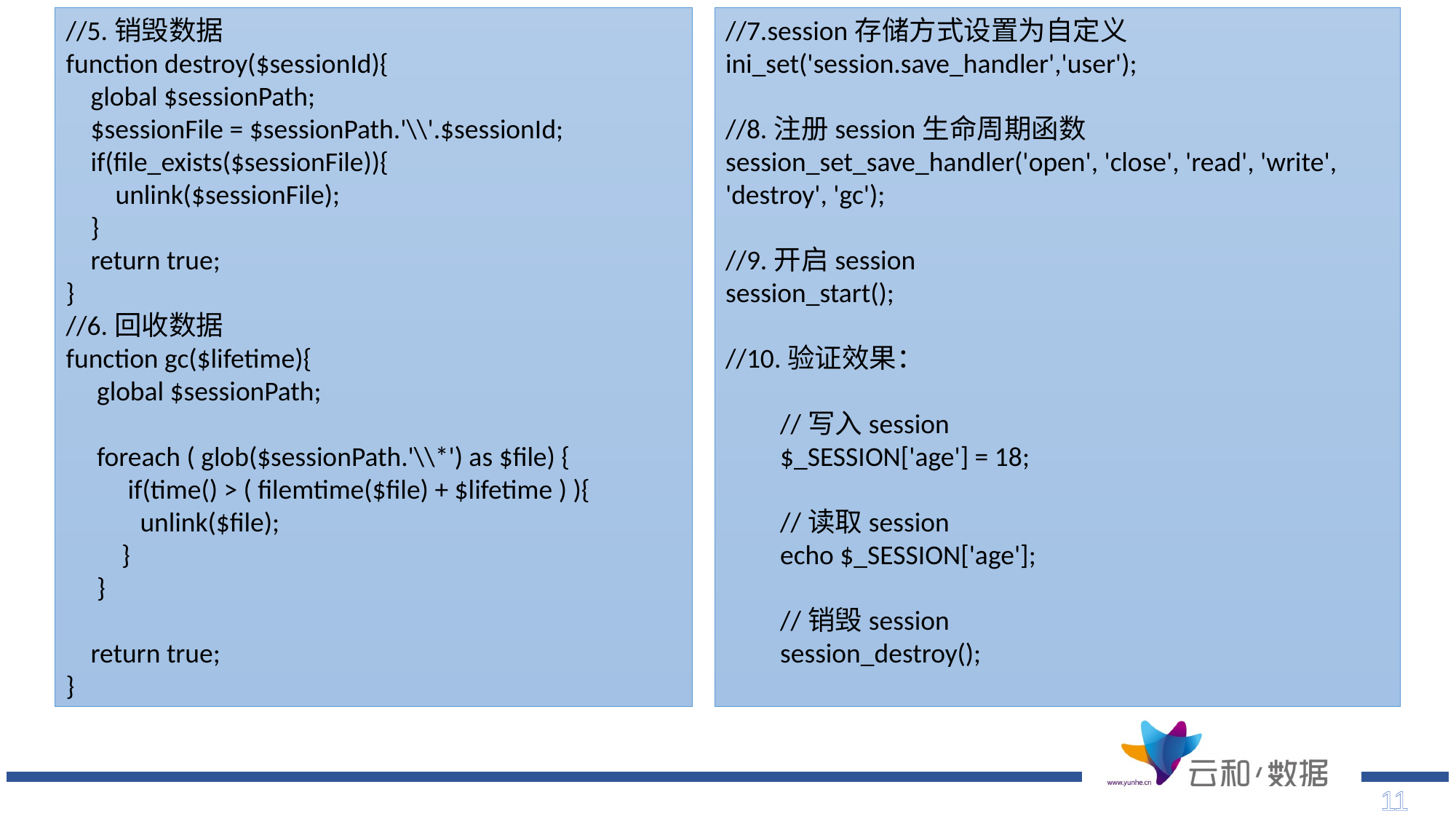

//5.销毁数据
function destroy($sessionId){
    global $sessionPath;
    $sessionFile = $sessionPath.'\\'.$sessionId;
    if(file_exists($sessionFile)){
        unlink($sessionFile);
    }
    return true;
}
//6.回收数据
function gc($lifetime){
     global $sessionPath;

     foreach ( glob($sessionPath.'\\*') as $file) {
          if(time() > ( filemtime($file) + $lifetime ) ){
            unlink($file);
         }
     }

    return true;
}
//7.session存储方式设置为自定义
ini_set('session.save_handler','user');

//8.注册session生命周期函数
session_set_save_handler('open', 'close', 'read', 'write', 'destroy', 'gc');

//9.开启session
session_start();

//10.验证效果：

//写入session
$_SESSION['age'] = 18;

//读取session
echo $_SESSION['age'];

//销毁session
session_destroy();